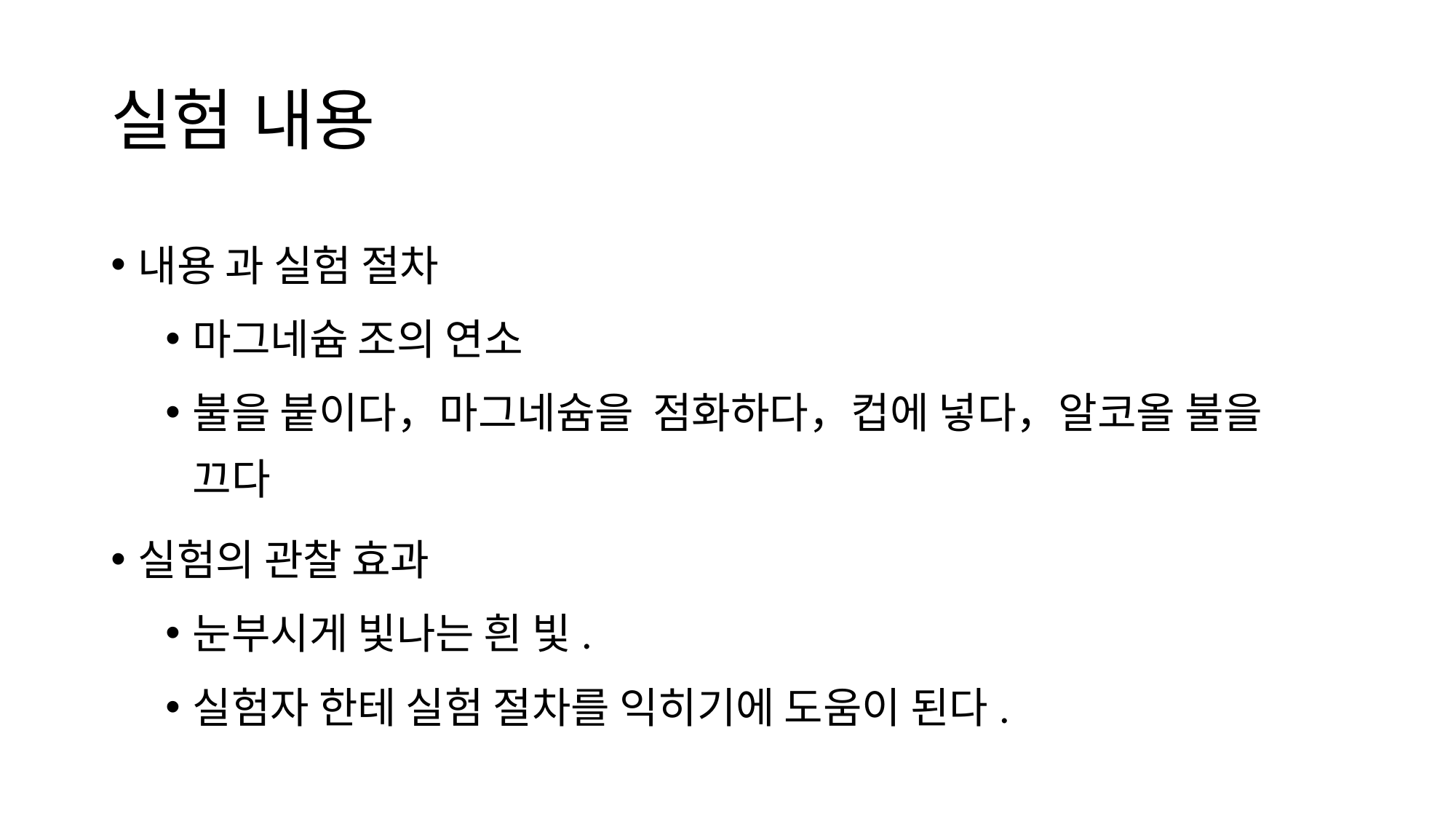

# 실험 내용
내용 과 실험 절차
마그네슘 조의 연소
불을 붙이다，마그네슘을  점화하다，컵에 넣다，알코올 불을 끄다
실험의 관찰 효과
눈부시게 빛나는 흰 빛.
실험자 한테 실험 절차를 익히기에 도움이 된다.